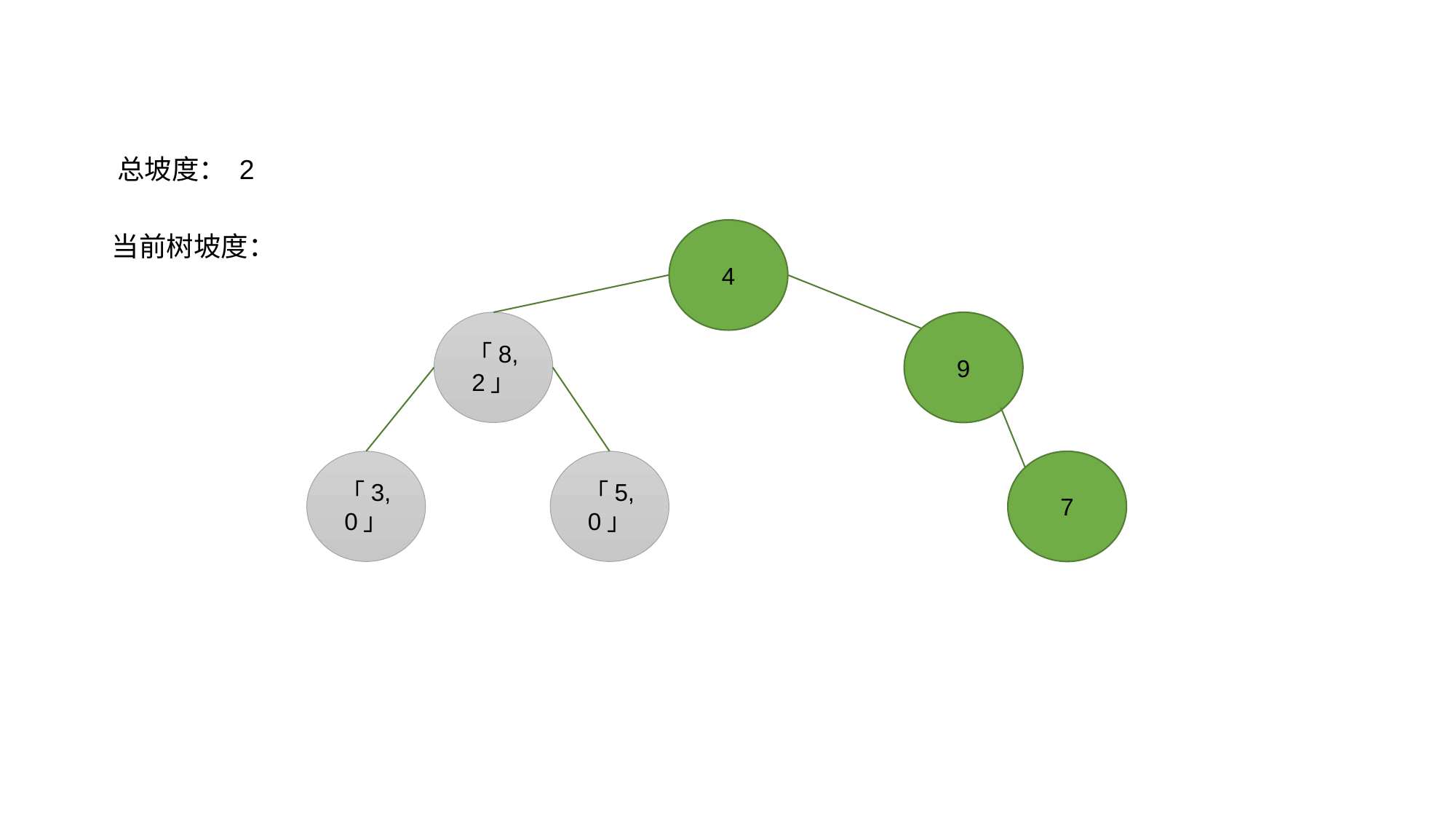

总坡度： 2
4
当前树坡度：
「8,2」
9
7
「3,0」
「5,0」